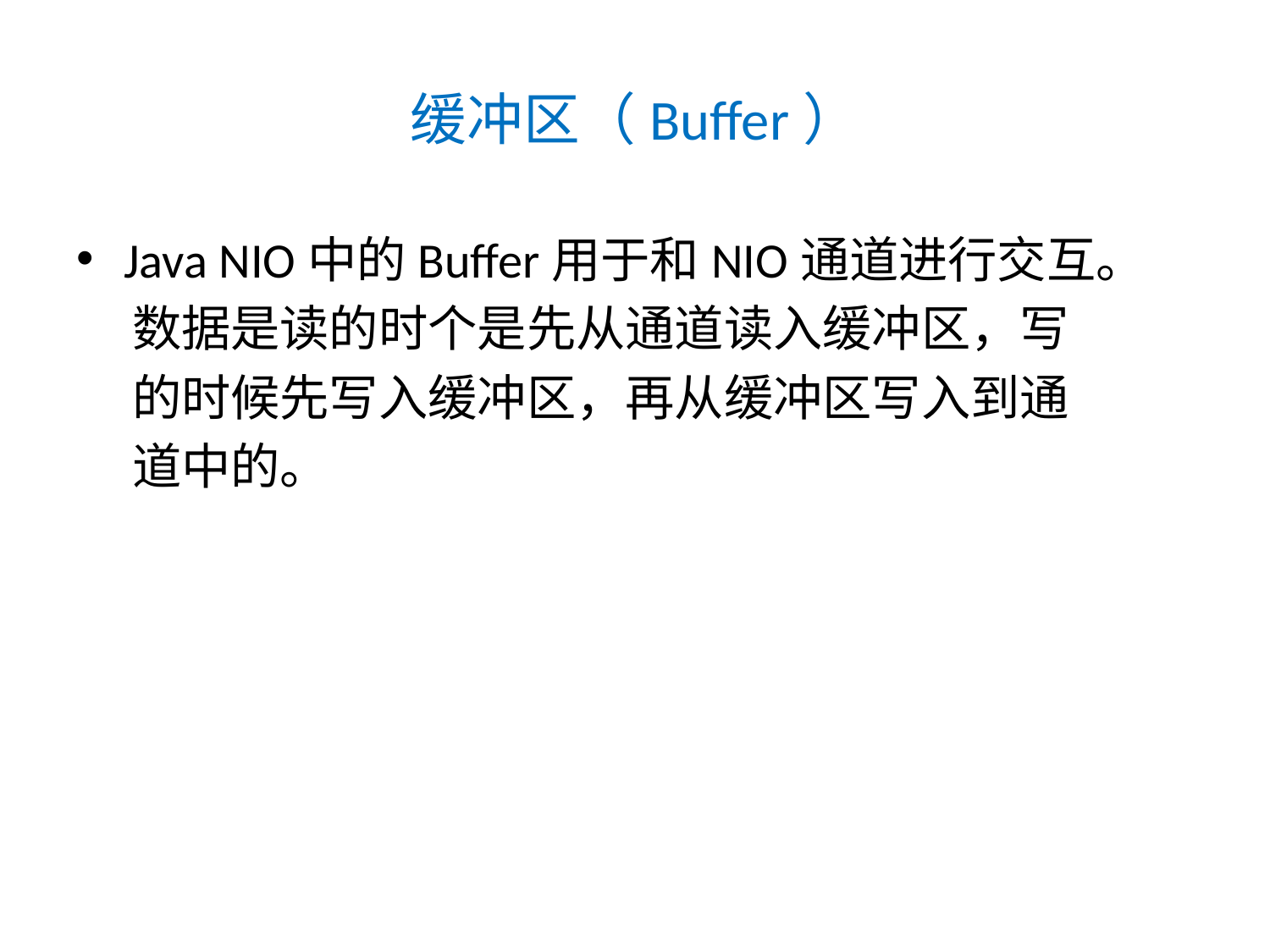

# 缓冲区（Buffer）
Java NIO中的Buffer用于和NIO通道进行交互。
    数据是读的时个是先从通道读入缓冲区，写
    的时候先写入缓冲区，再从缓冲区写入到通
    道中的。